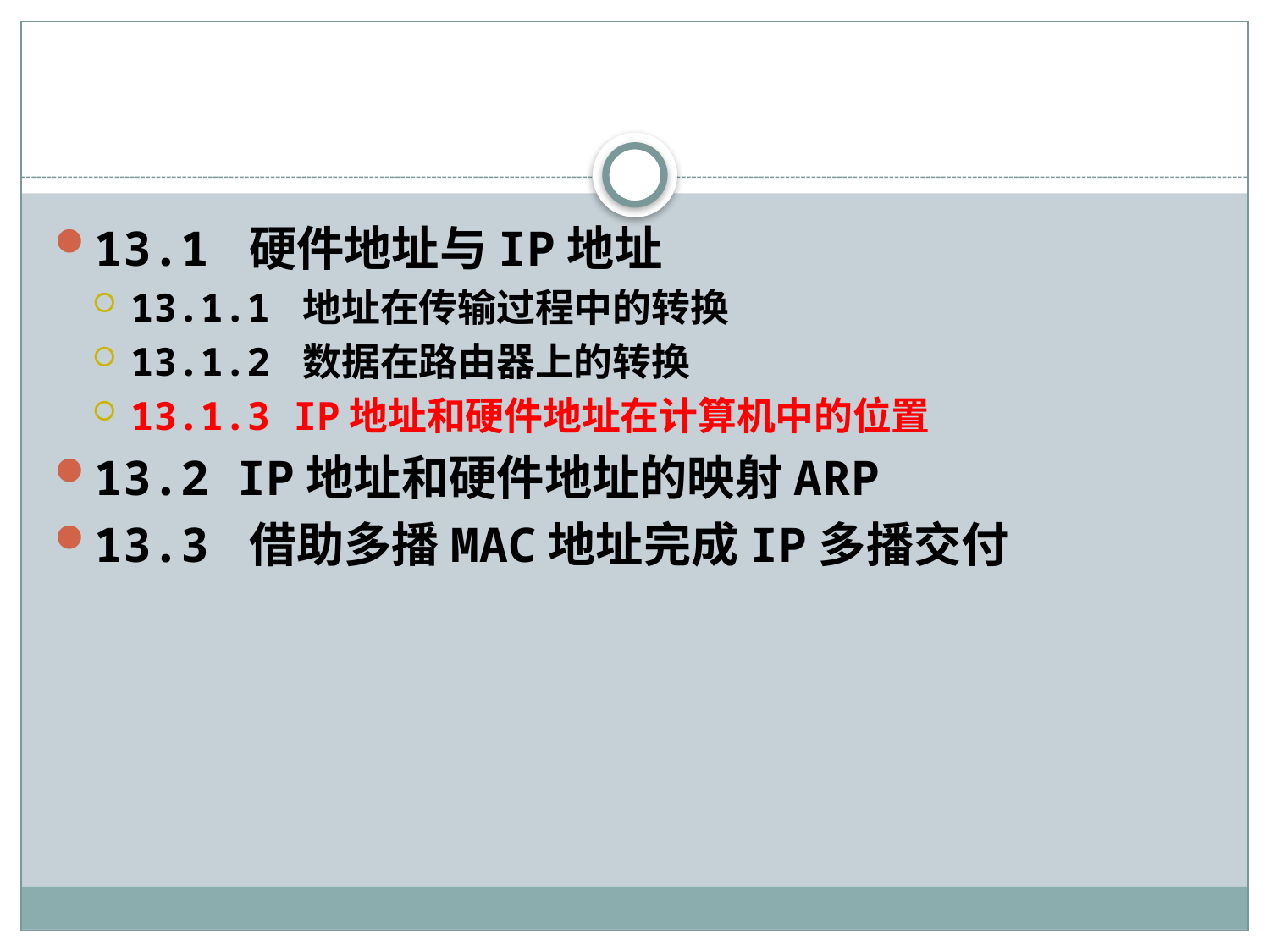

#
13.1 硬件地址与IP地址
13.1.1 地址在传输过程中的转换
13.1.2 数据在路由器上的转换
13.1.3 IP地址和硬件地址在计算机中的位置
13.2 IP地址和硬件地址的映射ARP
13.3 借助多播MAC地址完成IP多播交付